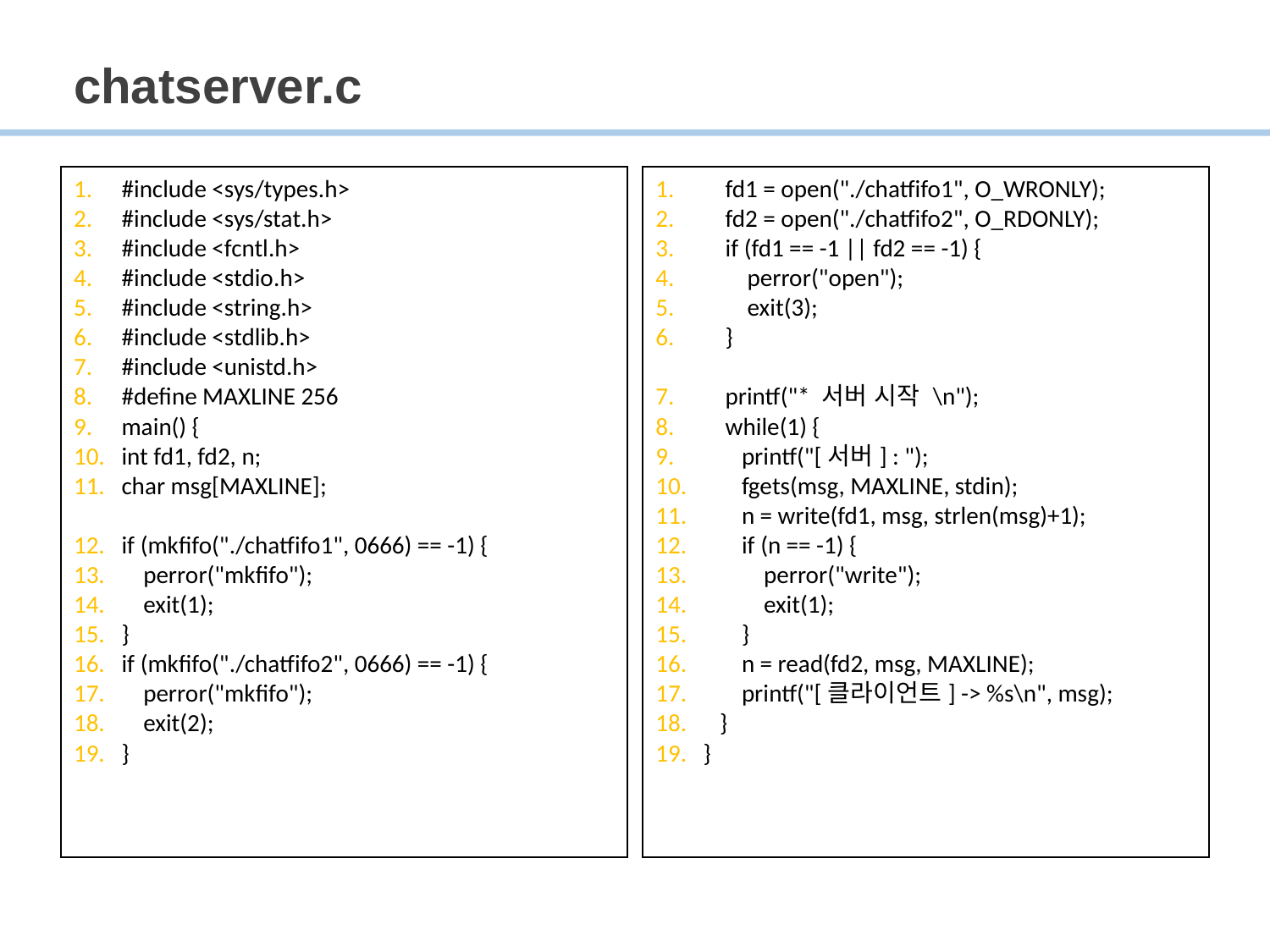

# chatserver.c
#include <sys/types.h>
#include <sys/stat.h>
#include <fcntl.h>
#include <stdio.h>
#include <string.h>
#include <stdlib.h>
#include <unistd.h>
#define MAXLINE 256
main() {
int fd1, fd2, n;
char msg[MAXLINE];

if (mkfifo("./chatfifo1", 0666) == -1) {
    perror("mkfifo");
    exit(1);
}
if (mkfifo("./chatfifo2", 0666) == -1) {
    perror("mkfifo");
    exit(2);
}

    fd1 = open("./chatfifo1", O_WRONLY);
    fd2 = open("./chatfifo2", O_RDONLY);
    if (fd1 == -1 || fd2 == -1) {
        perror("open");
        exit(3);
    }

    printf("* 서버 시작 \n");
    while(1) {
       printf("[서버] : ");
       fgets(msg, MAXLINE, stdin);
       n = write(fd1, msg, strlen(msg)+1);
       if (n == -1) {
           perror("write");
           exit(1);
       }
       n = read(fd2, msg, MAXLINE);
       printf("[클라이언트] -> %s\n", msg);
   }
}